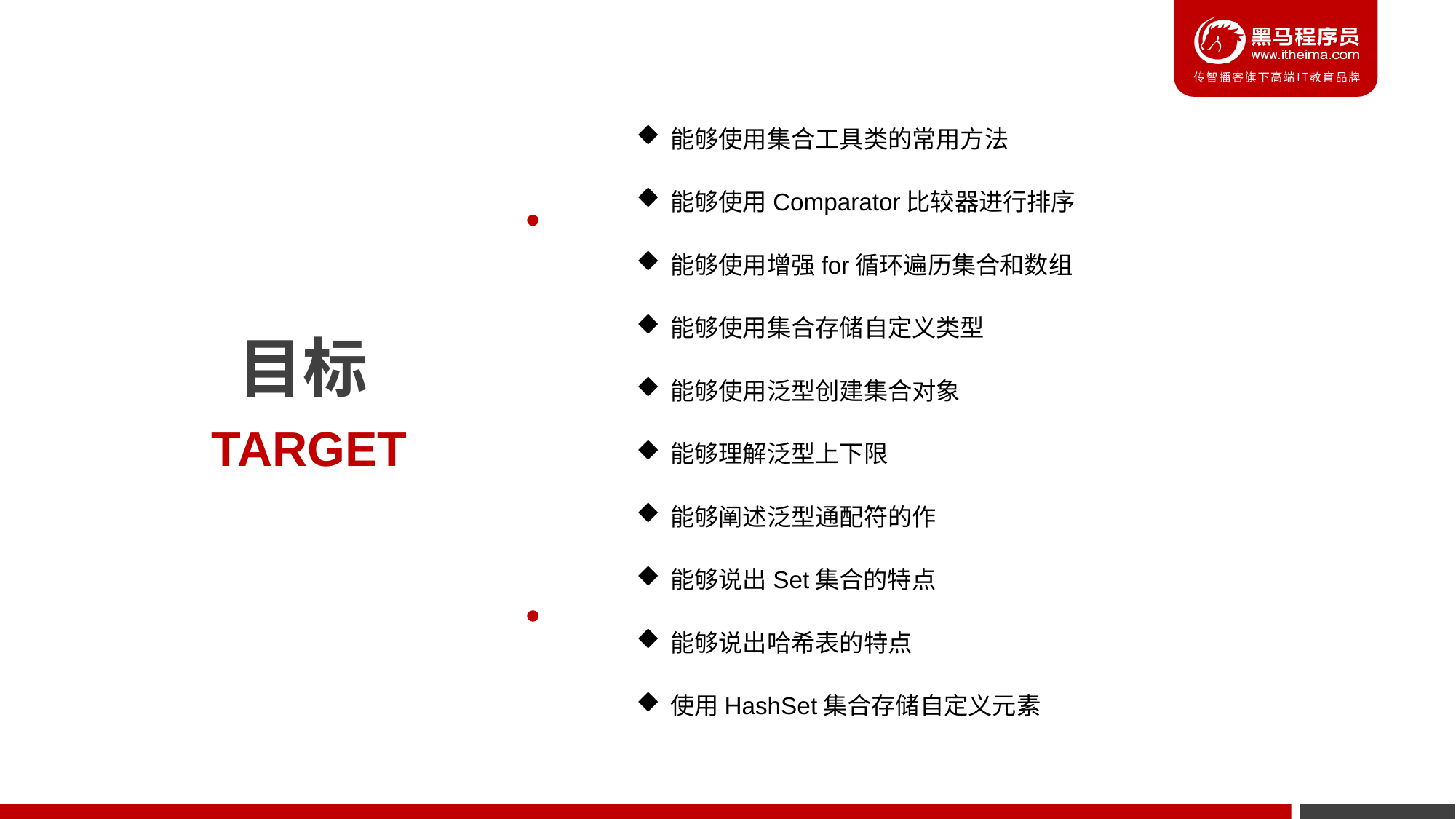

能够使用集合工具类的常用方法
能够使用Comparator比较器进行排序
能够使用增强for循环遍历集合和数组
能够使用集合存储自定义类型
能够使用泛型创建集合对象
能够理解泛型上下限
能够阐述泛型通配符的作
能够说出Set集合的特点
能够说出哈希表的特点
使用HashSet集合存储自定义元素